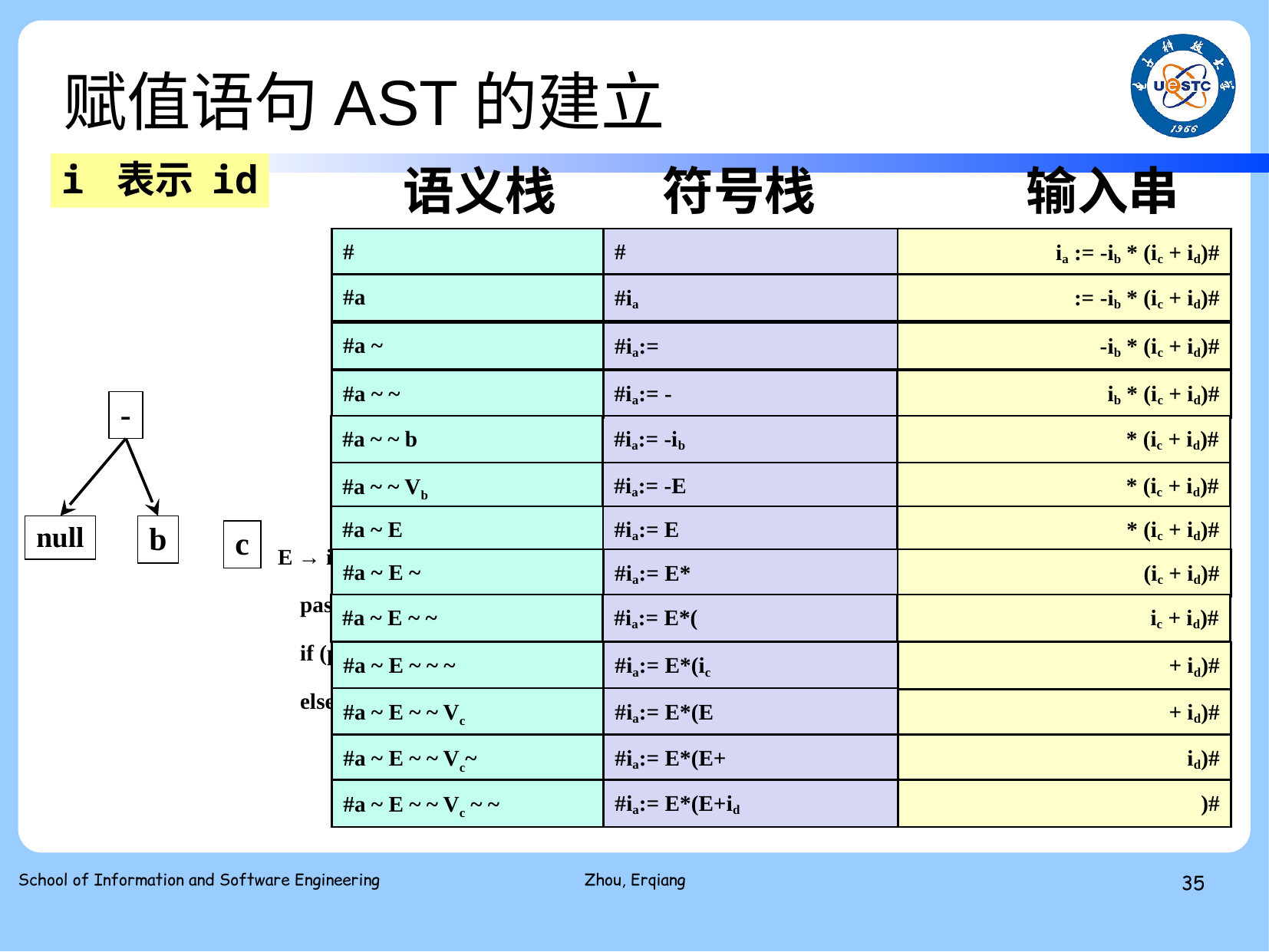

# 赋值语句AST的建立
i 表示 id
语义栈
符号栈
输入串
#
#
  ia := -ib * (ic + id)#
#a
#ia
   := -ib * (ic + id)#
#a ~
#ia:=
  -ib * (ic + id)#
#a ~ ~
#ia:= -
  ib * (ic + id)#
-
#a ~ ~ b
#ia:= -ib
   * (ic + id)#
#a ~ ~ Vb
#ia:= -E
  * (ic + id)#
#a ~ E
#ia:= E
  * (ic + id)#
null
b
c
E → i{
    past p = loopup( $1 );
    if (p != 0)  $$ = newVarRef($1);
    else         error();  }
#a ~ E ~
#ia:= E*
  (ic + id)#
#a ~ E ~ ~
#ia:= E*(
E → -E1 {
     $$ = newExpr( 'M'，NULL，$2)  ;  }
  ic + id)#
#a ~ E ~ ~ ~
#ia:= E*(ic
  + id)#
#a ~ E ~ ~ Vc
#ia:= E*(E
  + id)#
#a ~ E ~ ~ Vc~
#ia:= E*(E+
  id)#
#a ~ E ~ ~ Vc ~ ~
#ia:= E*(E+id
  )#
School of Information and Software Engineering
Zhou, Erqiang
35